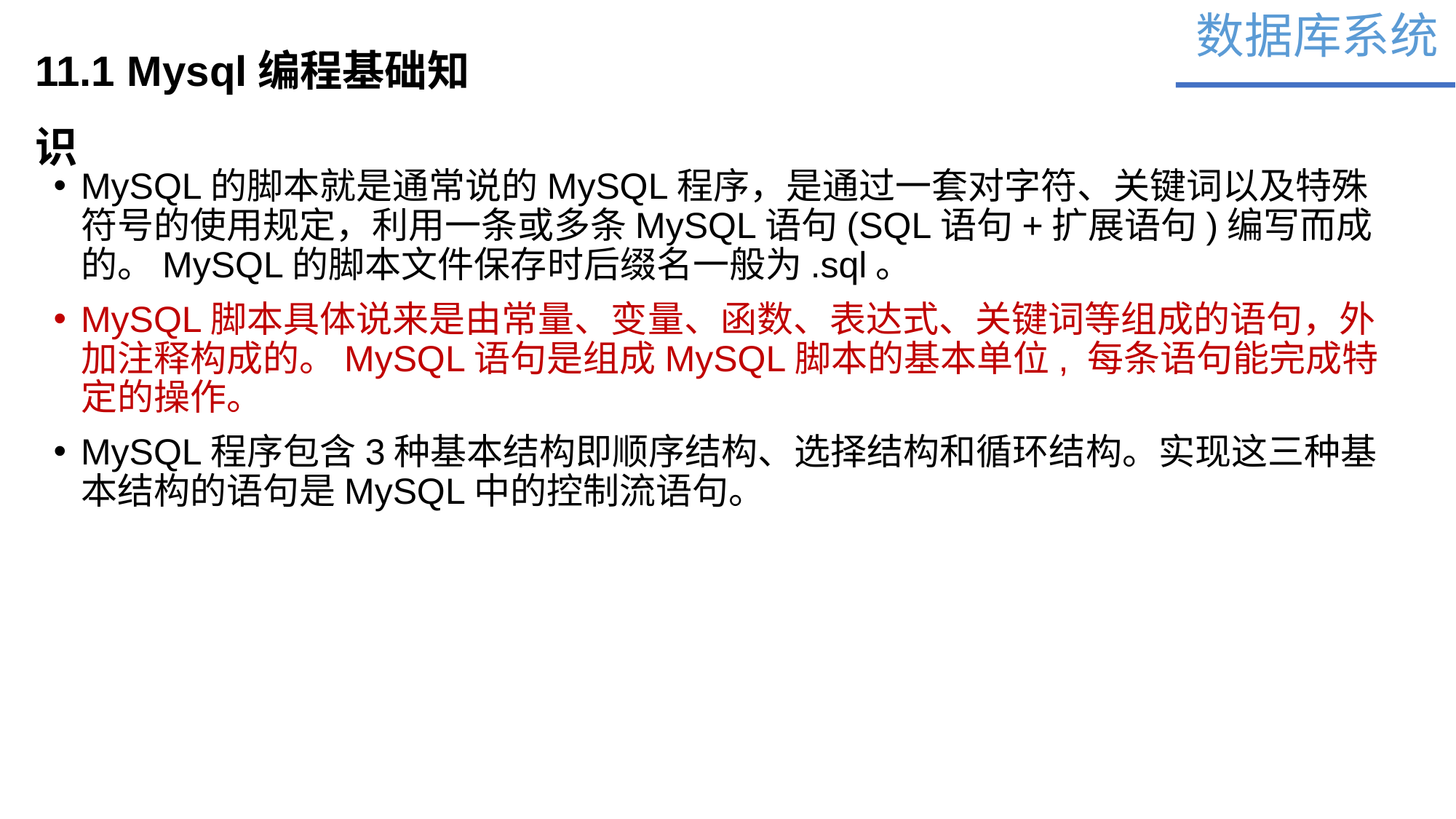

数据库系统
11.1 Mysql编程基础知识

MySQL的脚本就是通常说的MySQL程序，是通过一套对字符、关键词以及特殊符号的使用规定，利用一条或多条MySQL语句(SQL语句+扩展语句)编写而成的。MySQL的脚本文件保存时后缀名一般为.sql。
MySQL脚本具体说来是由常量、变量、函数、表达式、关键词等组成的语句，外加注释构成的。MySQL语句是组成MySQL脚本的基本单位, 每条语句能完成特定的操作。
MySQL程序包含3种基本结构即顺序结构、选择结构和循环结构。实现这三种基本结构的语句是MySQL中的控制流语句。